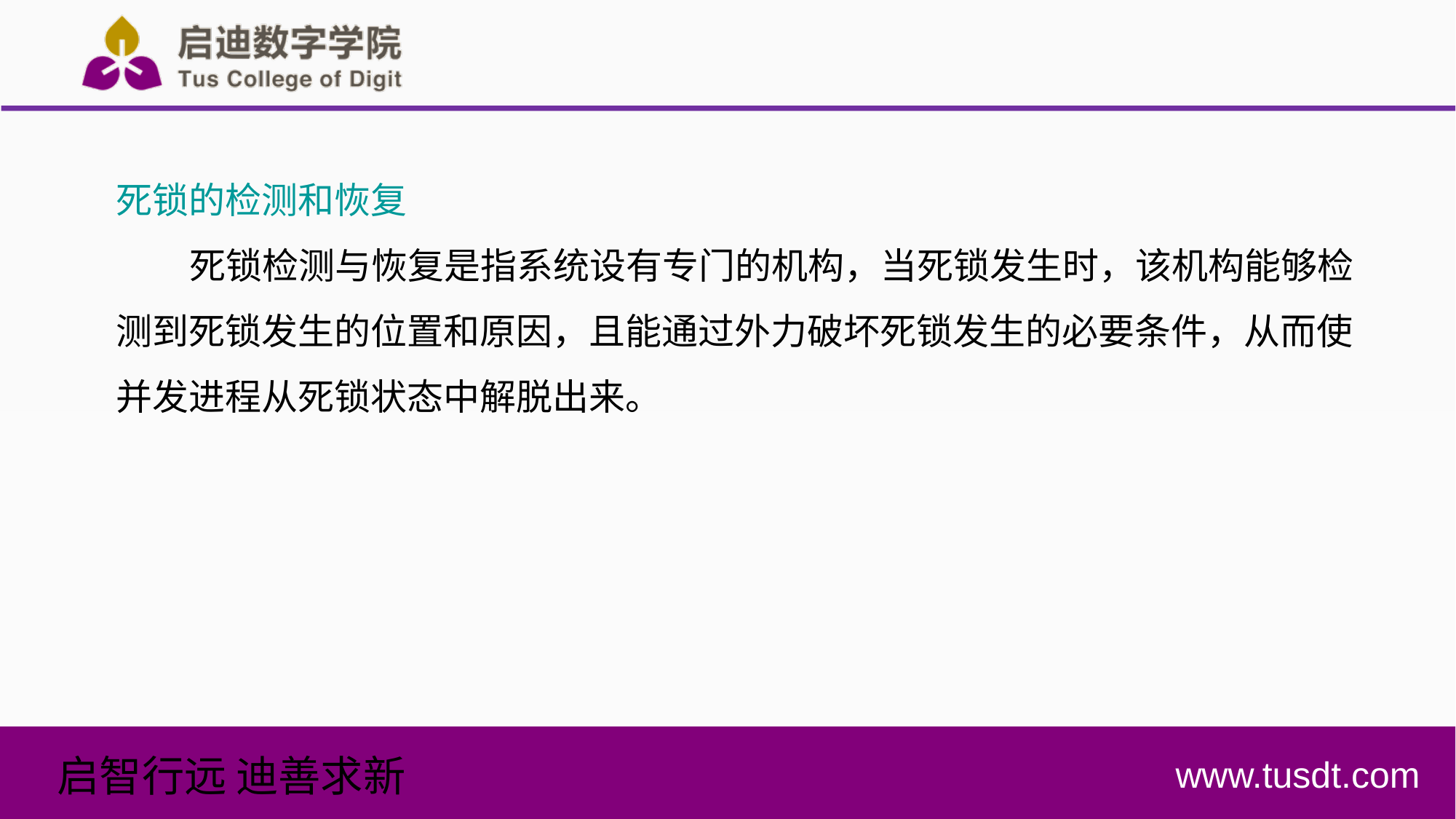

死锁的检测和恢复
死锁检测与恢复是指系统设有专门的机构，当死锁发生时，该机构能够检测到死锁发生的位置和原因，且能通过外力破坏死锁发生的必要条件，从而使并发进程从死锁状态中解脱出来。